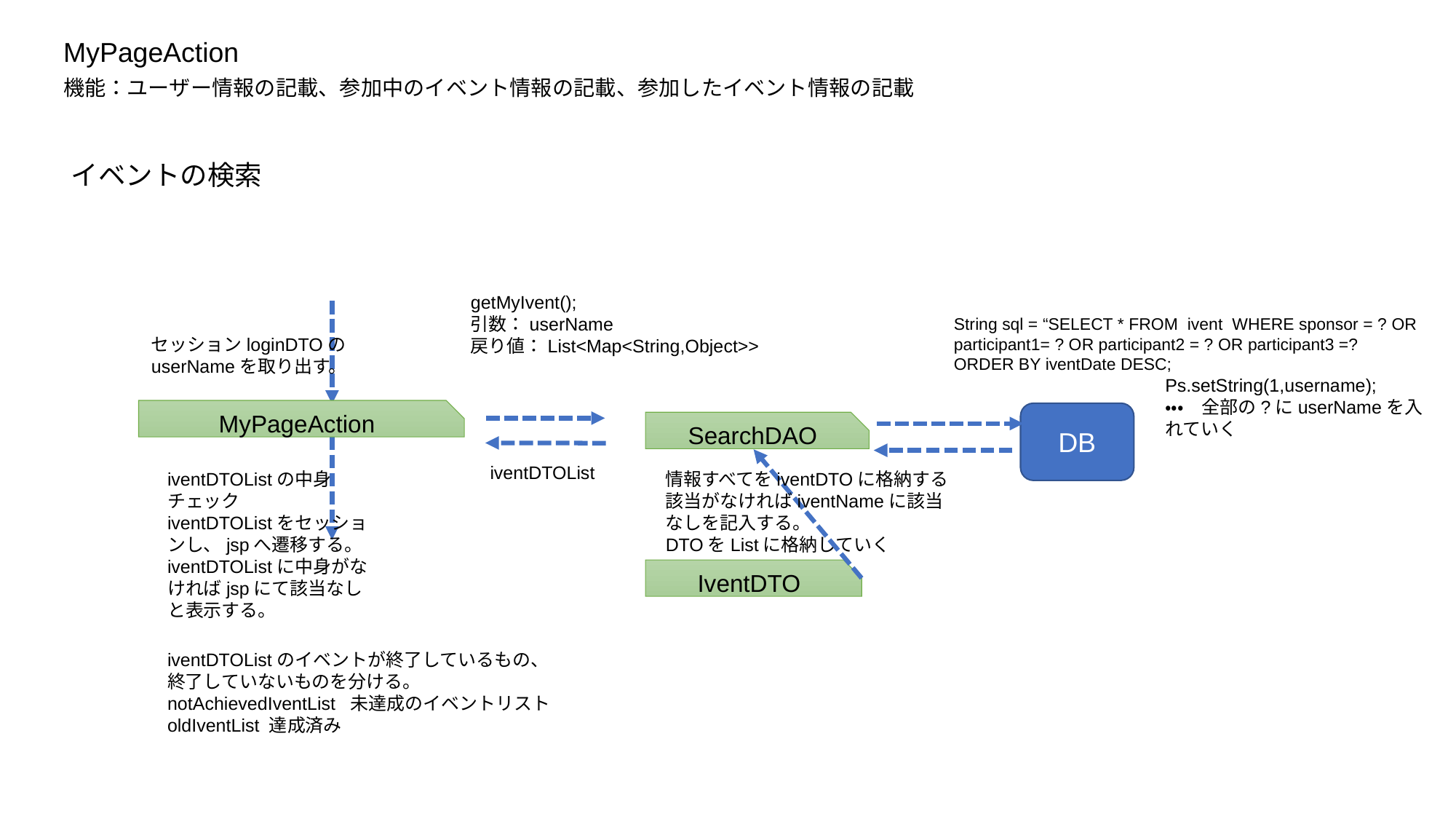

MyPageAction
機能：ユーザー情報の記載、参加中のイベント情報の記載、参加したイベント情報の記載
イベントの検索
getMyIvent();
引数：userName
戻り値：List<Map<String,Object>>
String sql = “SELECT * FROM  ivent  WHERE sponsor = ? OR participant1= ? OR participant2 = ? OR participant3 =?
ORDER BY iventDate DESC;

セッションloginDTOのuserNameを取り出す。

Ps.setString(1,username);
・・・　全部の?にuserNameを入れていく
MyPageAction
DB
SearchDAO
iventDTOList
情報すべてをiventDTOに格納する
該当がなければiventNameに該当なしを記入する。
DTOをListに格納していく
iventDTOListの中身チェック
iventDTOListをセッションし、jspへ遷移する。
iventDTOListに中身がなければjspにて該当なしと表示する。

IventDTO
iventDTOListのイベントが終了しているもの、終了していないものを分ける。
notAchievedIventList  未達成のイベントリスト
oldIventList 達成済み